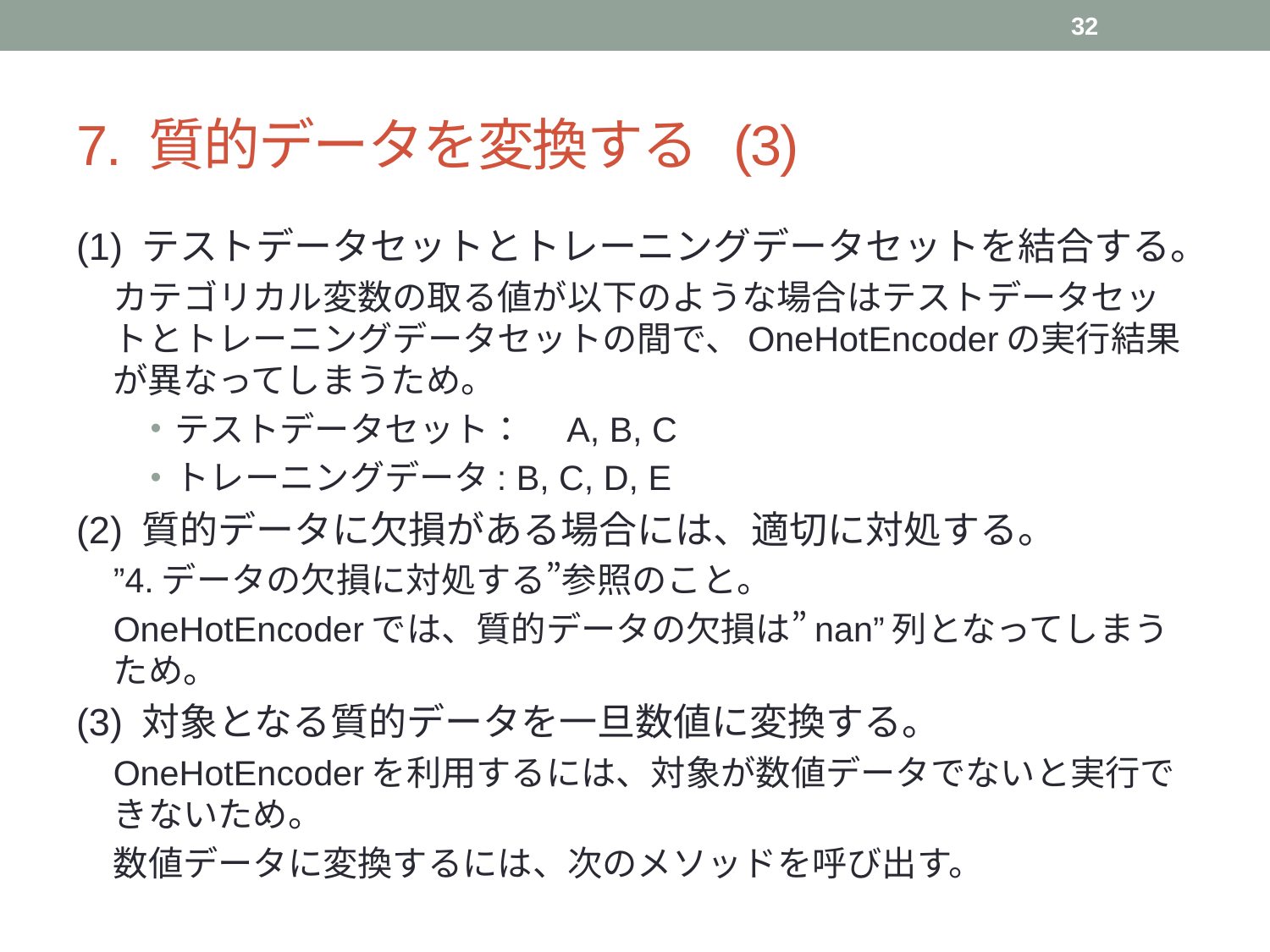

32
# 7. 質的データを変換する  (3)
(1) テストデータセットとトレーニングデータセットを結合する。
カテゴリカル変数の取る値が以下のような場合はテストデータセットとトレーニングデータセットの間で、OneHotEncoderの実行結果が異なってしまうため。
テストデータセット：　A, B, C
トレーニングデータ: B, C, D, E
(2) 質的データに欠損がある場合には、適切に対処する。
”4.データの欠損に対処する”参照のこと。
OneHotEncoderでは、質的データの欠損は”nan”列となってしまうため。
(3) 対象となる質的データを一旦数値に変換する。
OneHotEncoderを利用するには、対象が数値データでないと実行できないため。
数値データに変換するには、次のメソッドを呼び出す。